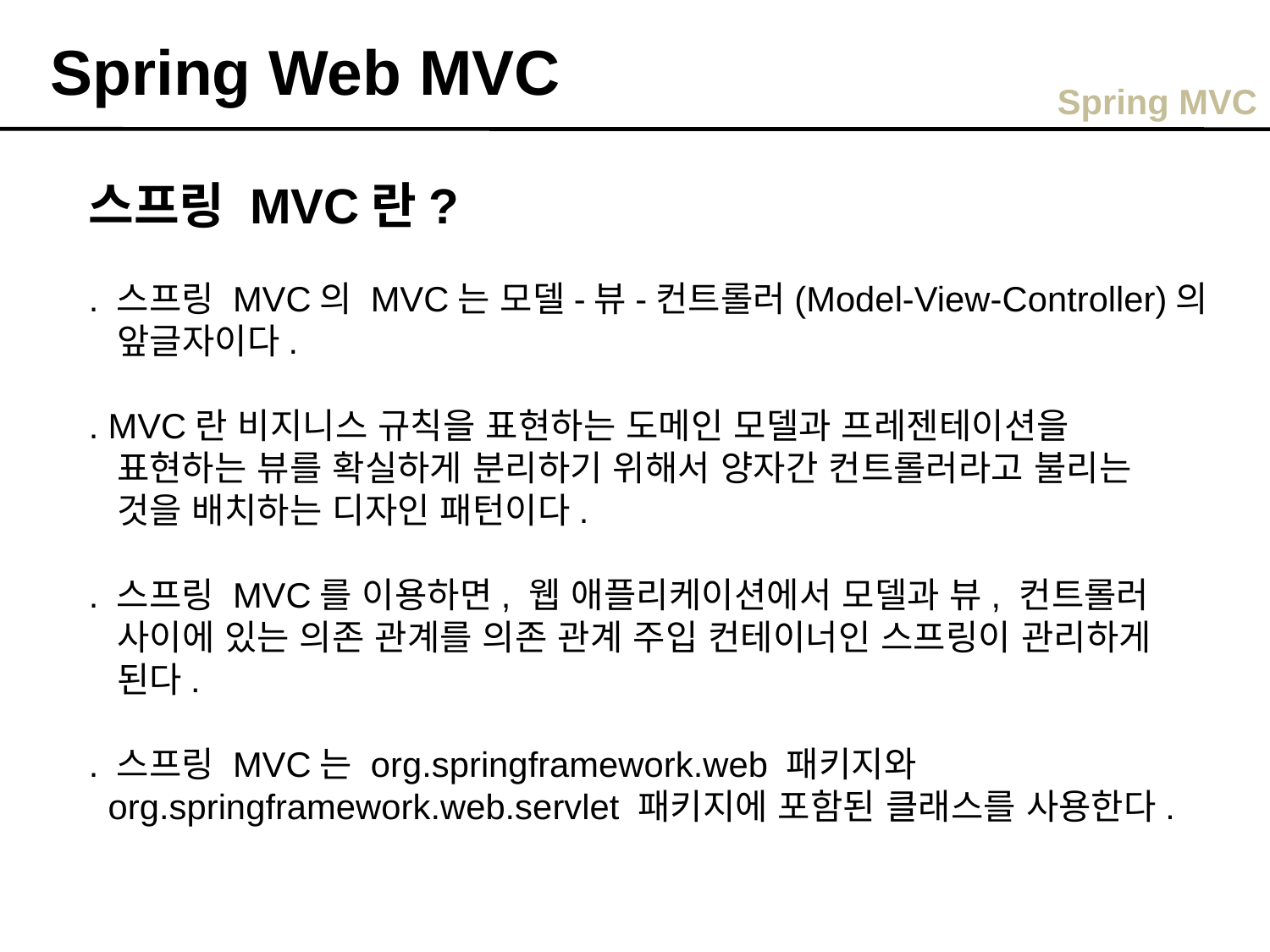

Spring Web MVC
Spring MVC
스프링 MVC란?

. 스프링 MVC의 MVC는 모델-뷰-컨트롤러(Model-View-Controller)의
  앞글자이다.

. MVC란 비지니스 규칙을 표현하는 도메인 모델과 프레젠테이션을
  표현하는 뷰를 확실하게 분리하기 위해서 양자간 컨트롤러라고 불리는
  것을 배치하는 디자인 패턴이다.

. 스프링 MVC를 이용하면, 웹 애플리케이션에서 모델과 뷰, 컨트롤러
  사이에 있는 의존 관계를 의존 관계 주입 컨테이너인 스프링이 관리하게
  된다.

. 스프링 MVC는 org.springframework.web 패키지와
  org.springframework.web.servlet 패키지에 포함된 클래스를 사용한다.